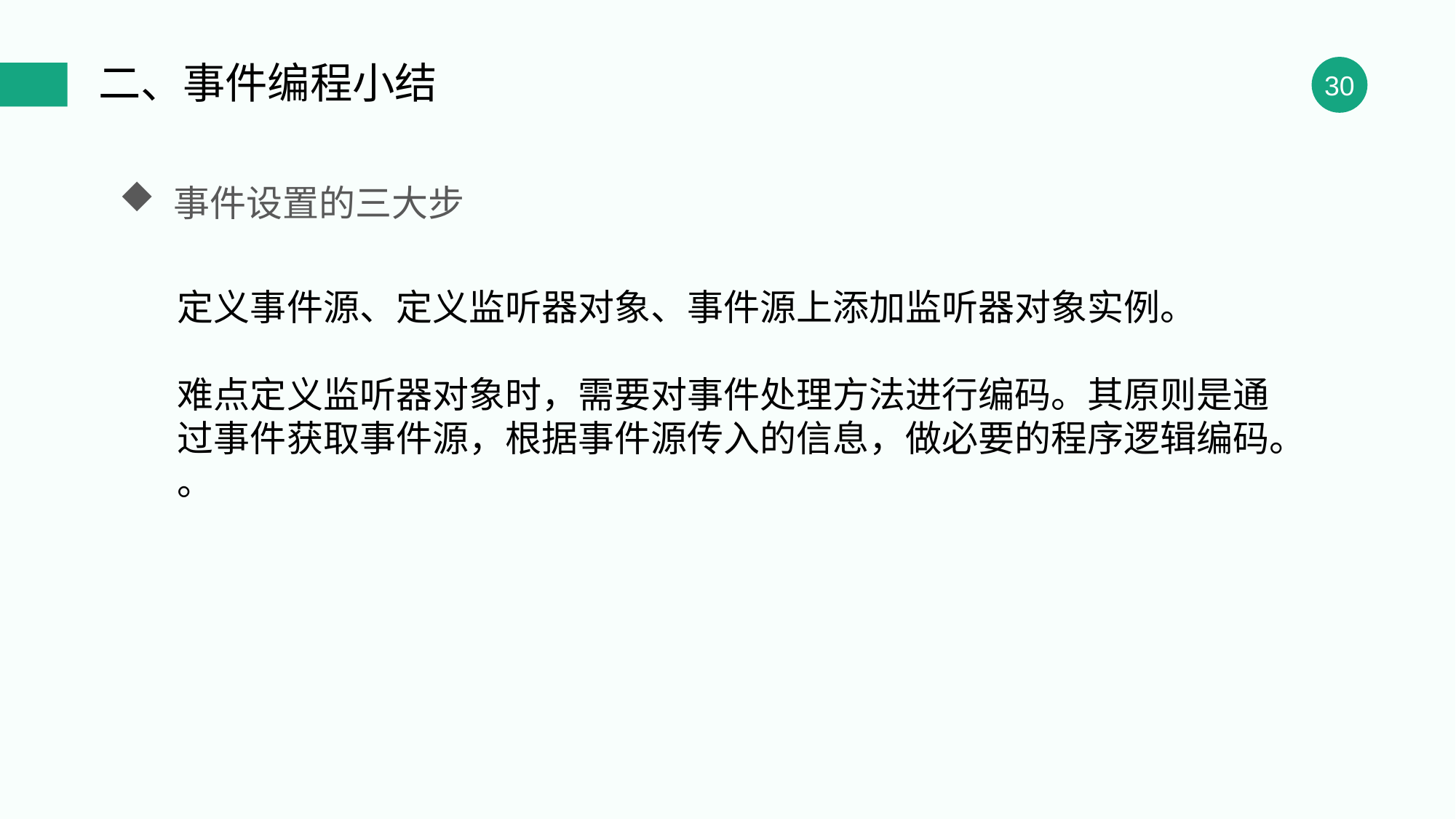

二、事件编程小结
事件设置的三大步
定义事件源、定义监听器对象、事件源上添加监听器对象实例。

难点定义监听器对象时，需要对事件处理方法进行编码。其原则是通过事件获取事件源，根据事件源传入的信息，做必要的程序逻辑编码。
。